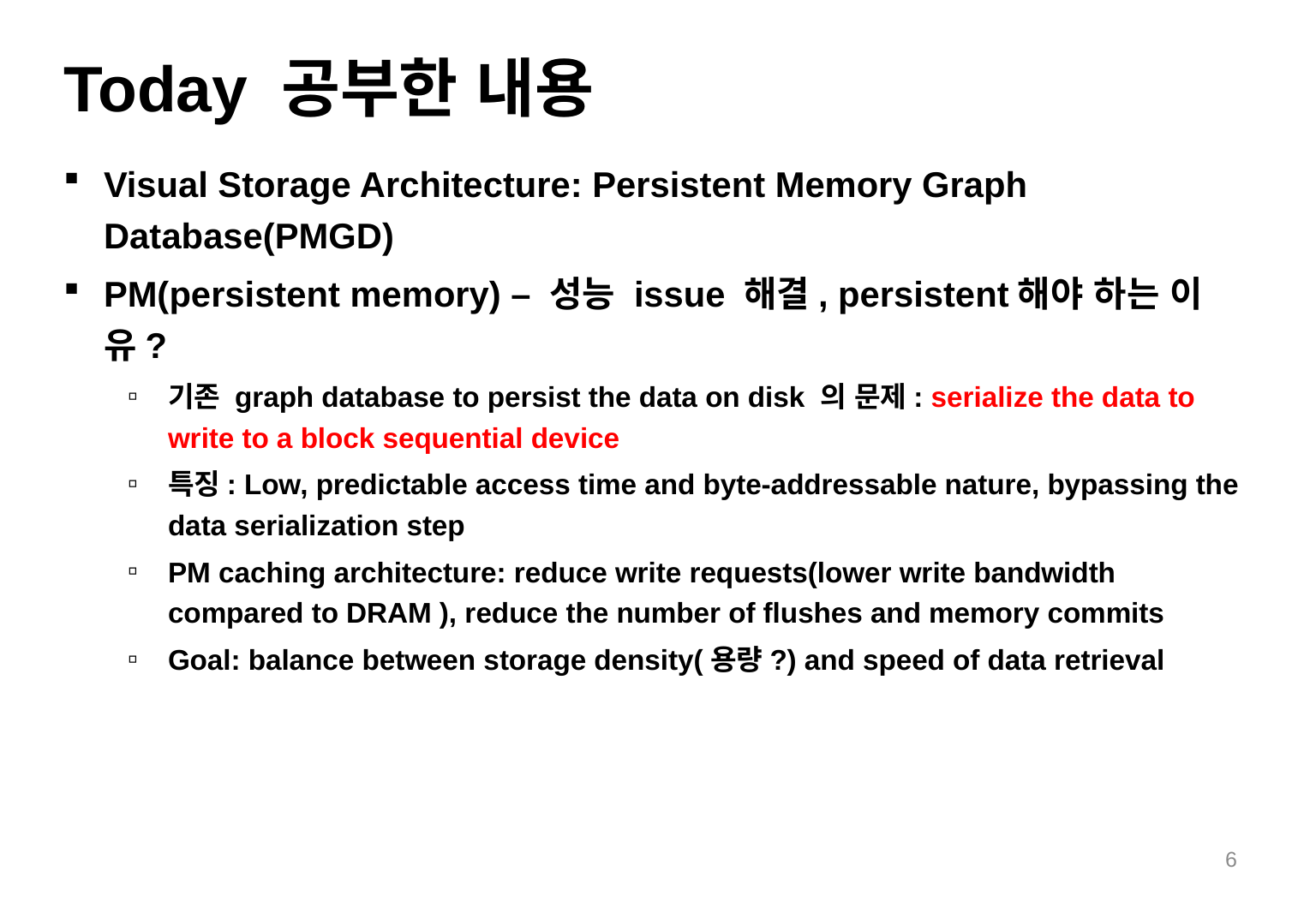

# Today 공부한 내용
Visual Storage Architecture: Persistent Memory Graph Database(PMGD)
PM(persistent memory) – 성능 issue 해결, persistent해야 하는 이유?
기존 graph database to persist the data on disk 의 문제: serialize the data to write to a block sequential device
특징: Low, predictable access time and byte-addressable nature, bypassing the data serialization step
PM caching architecture: reduce write requests(lower write bandwidth compared to DRAM ), reduce the number of flushes and memory commits
Goal: balance between storage density(용량?) and speed of data retrieval

6